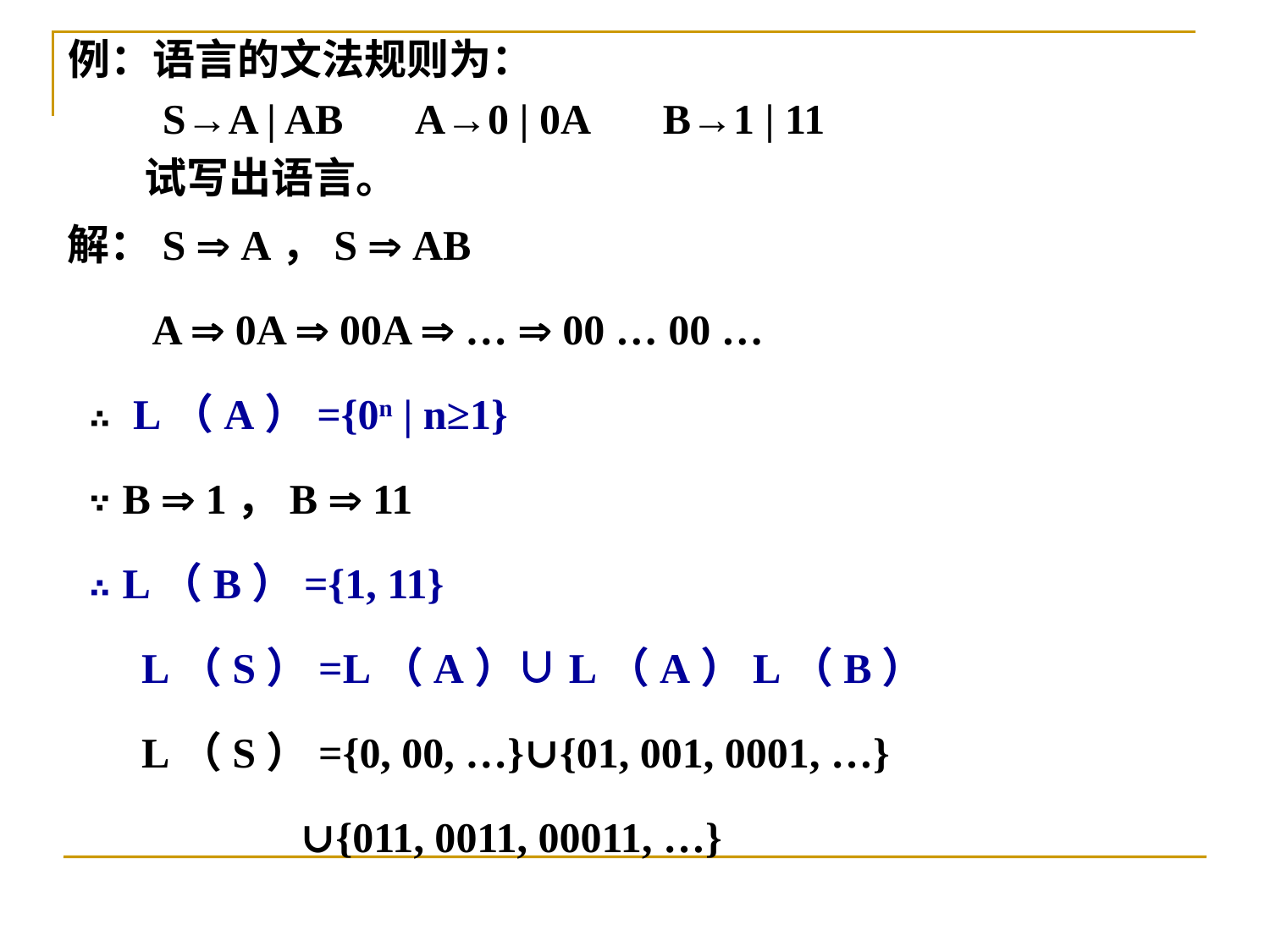

例：语言的文法规则为：
        S→A | AB       A→0 | 0A       B→1 | 11
       试写出语言。
解：S ⇒ A，S ⇒ AB
        A ⇒ 0A ⇒ 00A ⇒ … ⇒ 00 … 00 …
  ∴  L（A）={0n | n≥1}
  ∵ B ⇒ 1，B ⇒ 11
  ∴ L（B）={1, 11}
       L（S）=L（A）∪L（A）L（B）
       L（S）={0, 00, …}∪{01, 001, 0001, …}
                      ∪{011, 0011, 00011, …}
74